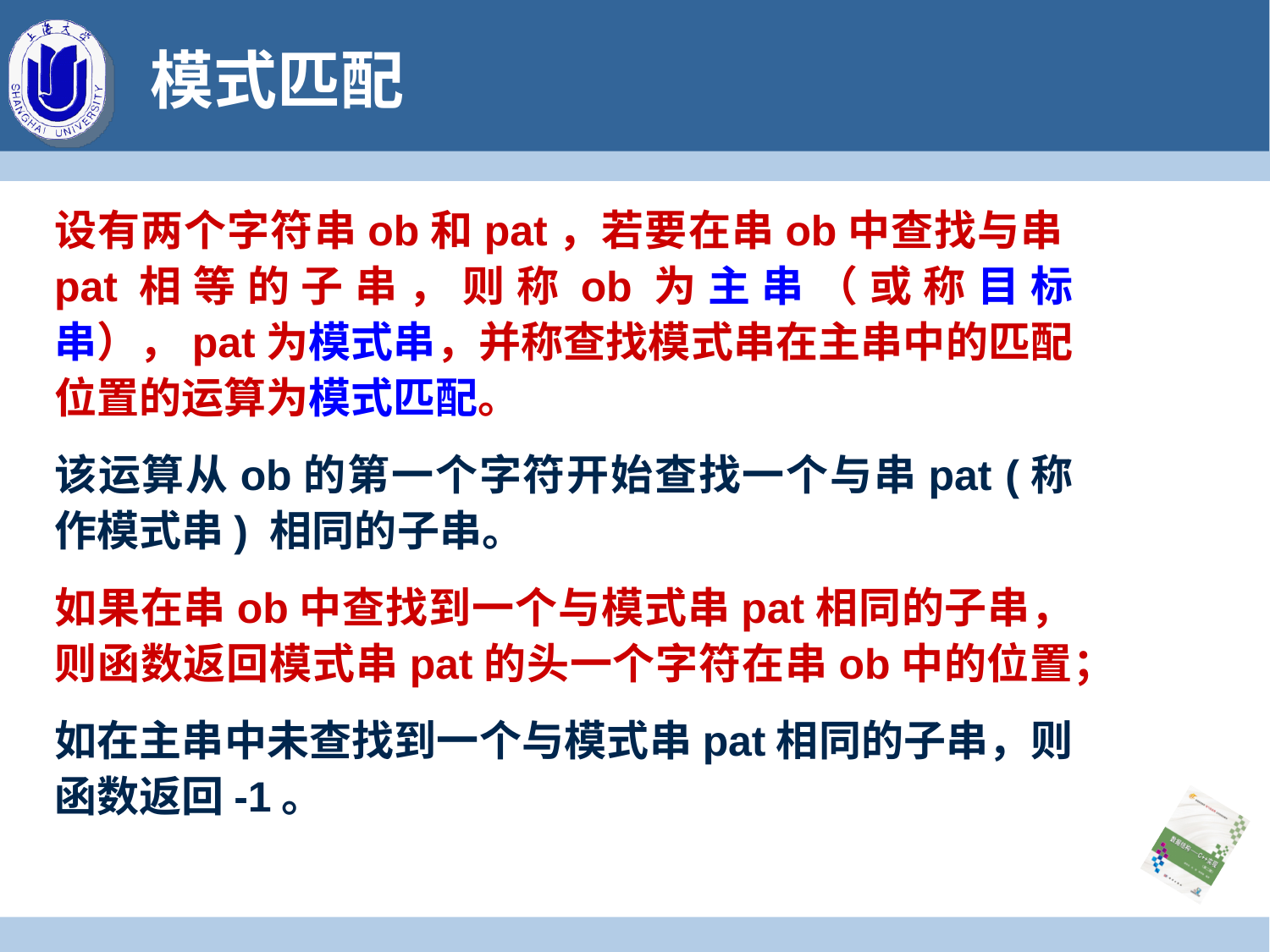

# 模式匹配
设有两个字符串ob和pat，若要在串ob中查找与串pat相等的子串，则称ob为主串（或称目标串），pat为模式串，并称查找模式串在主串中的匹配位置的运算为模式匹配。
该运算从ob的第一个字符开始查找一个与串pat (称作模式串) 相同的子串。
如果在串ob中查找到一个与模式串pat相同的子串，则函数返回模式串pat的头一个字符在串ob中的位置；
如在主串中未查找到一个与模式串pat相同的子串，则函数返回-1。